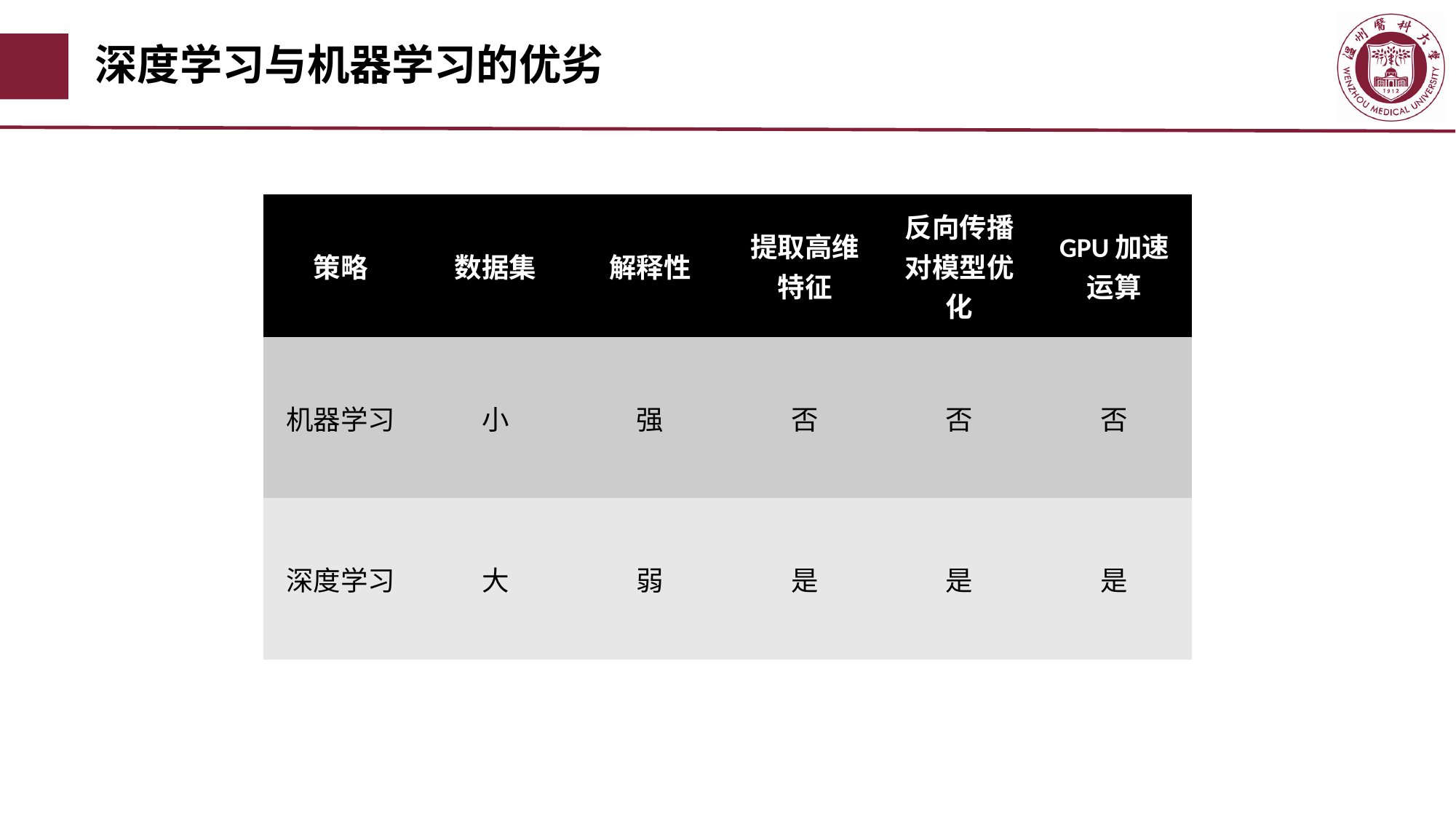

# 深度学习与机器学习的优劣
| 策略 | 数据集 | 解释性 | 提取高维特征 | 反向传播对模型优化 | GPU加速运算 |
| --- | --- | --- | --- | --- | --- |
| 机器学习 | 小 | 强 | 否 | 否 | 否 |
| 深度学习 | 大 | 弱 | 是 | 是 | 是 |